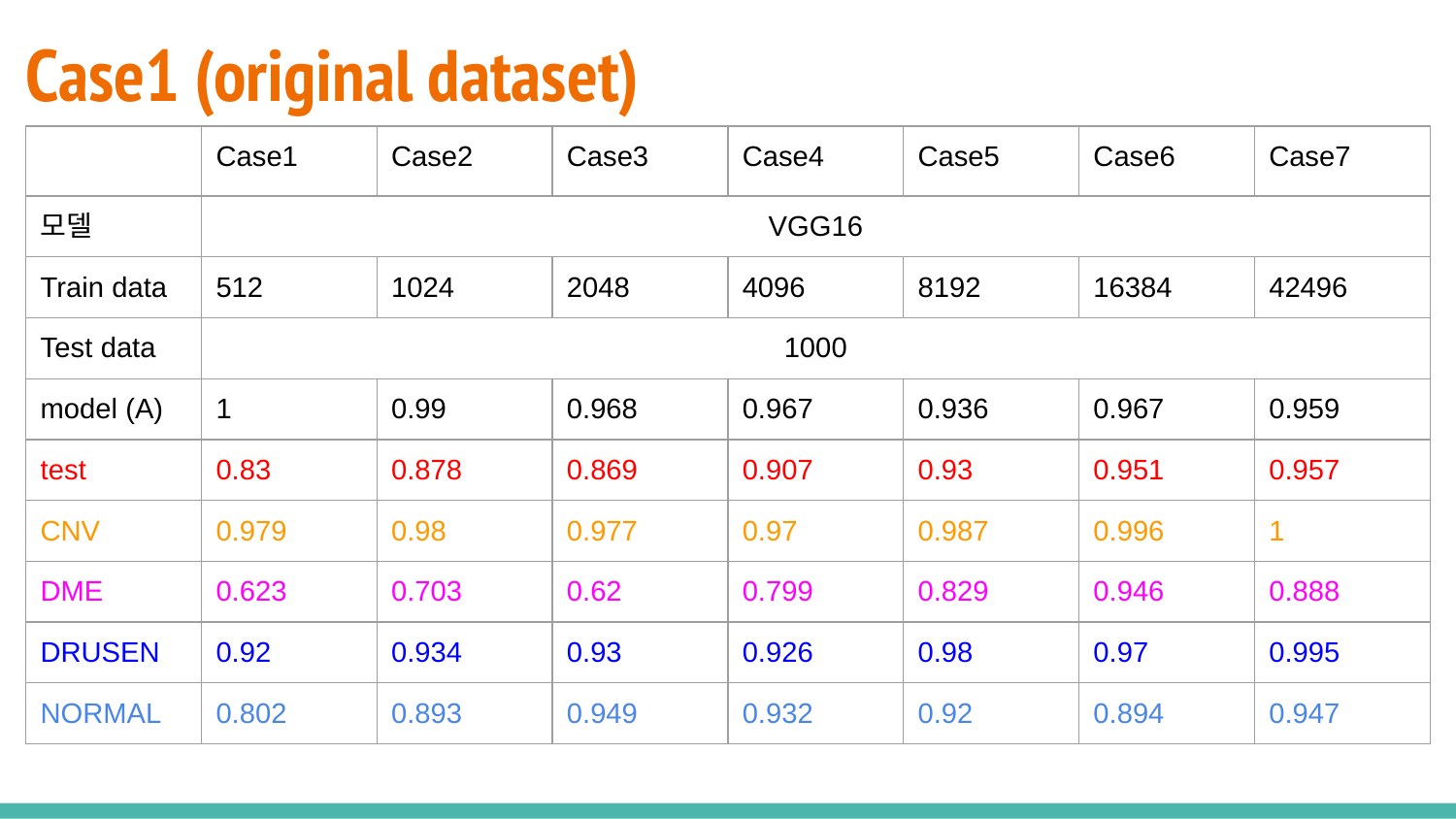

# Case1 (original dataset)
|  | Case1 | Case2 | Case3 | Case4 | Case5 | Case6 | Case7 |
| --- | --- | --- | --- | --- | --- | --- | --- |
| 모델 | VGG16 |  |  |  |  |  |  |
| Train data | 512 | 1024 | 2048 | 4096 | 8192 | 16384 | 42496 |
| Test data | 1000 |  |  |  |  |  |  |
| model (A) | 1 | 0.99 | 0.968 | 0.967 | 0.936 | 0.967 | 0.959 |
| test | 0.83 | 0.878 | 0.869 | 0.907 | 0.93 | 0.951 | 0.957 |
| CNV | 0.979 | 0.98 | 0.977 | 0.97 | 0.987 | 0.996 | 1 |
| DME | 0.623 | 0.703 | 0.62 | 0.799 | 0.829 | 0.946 | 0.888 |
| DRUSEN | 0.92 | 0.934 | 0.93 | 0.926 | 0.98 | 0.97 | 0.995 |
| NORMAL | 0.802 | 0.893 | 0.949 | 0.932 | 0.92 | 0.894 | 0.947 |